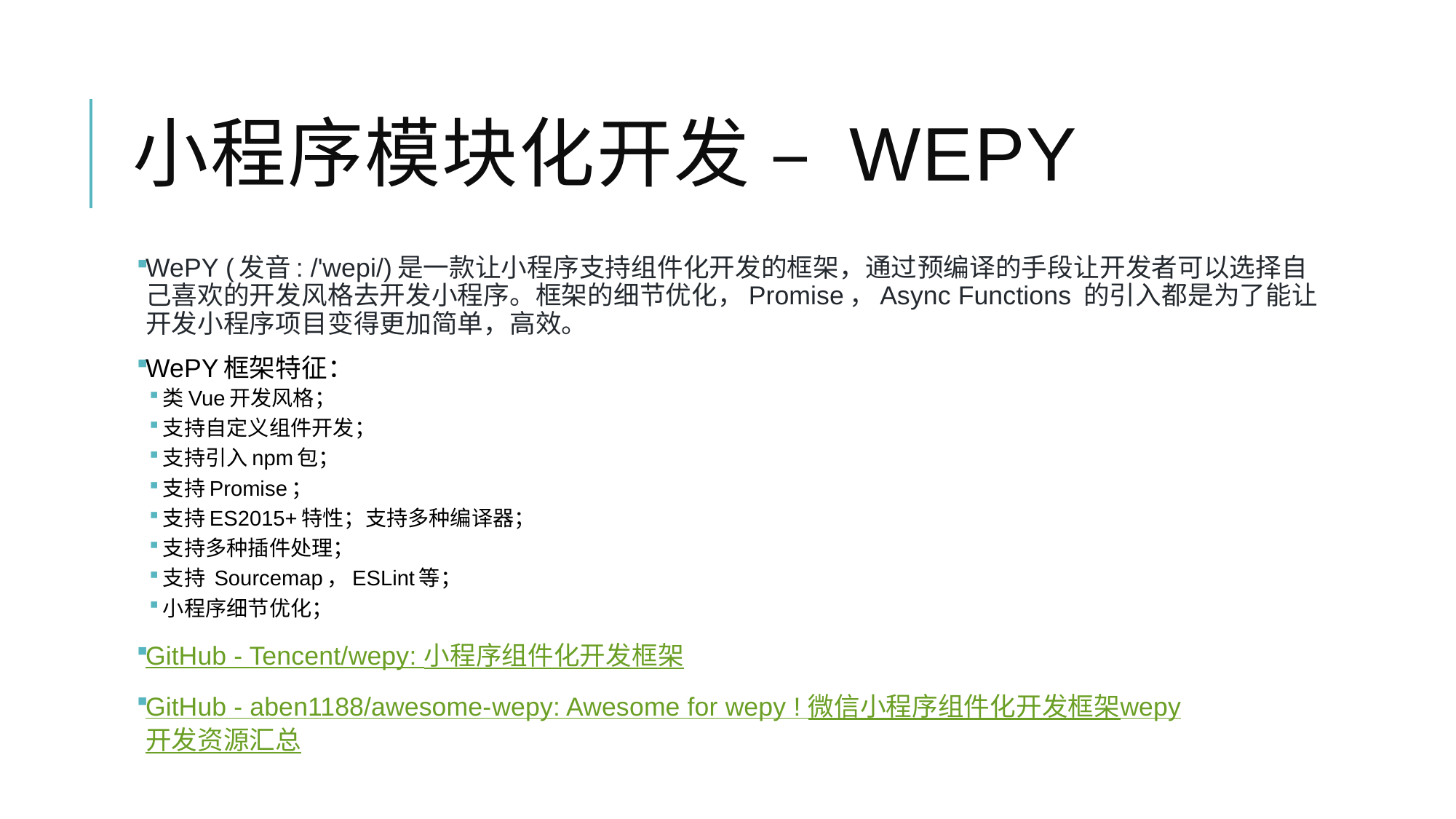

# 小程序模块化开发 – WePY
WePY (发音: /'wepi/)是一款让小程序支持组件化开发的框架，通过预编译的手段让开发者可以选择自己喜欢的开发风格去开发小程序。框架的细节优化，Promise，Async Functions 的引入都是为了能让开发小程序项目变得更加简单，高效。
WePY框架特征：
类Vue开发风格；
支持自定义组件开发；
支持引入npm包；
支持Promise；
支持ES2015+特性；支持多种编译器；
支持多种插件处理；
支持 Sourcemap，ESLint等；
小程序细节优化；
GitHub - Tencent/wepy: 小程序组件化开发框架
GitHub - aben1188/awesome-wepy: Awesome for wepy ! 微信小程序组件化开发框架wepy开发资源汇总